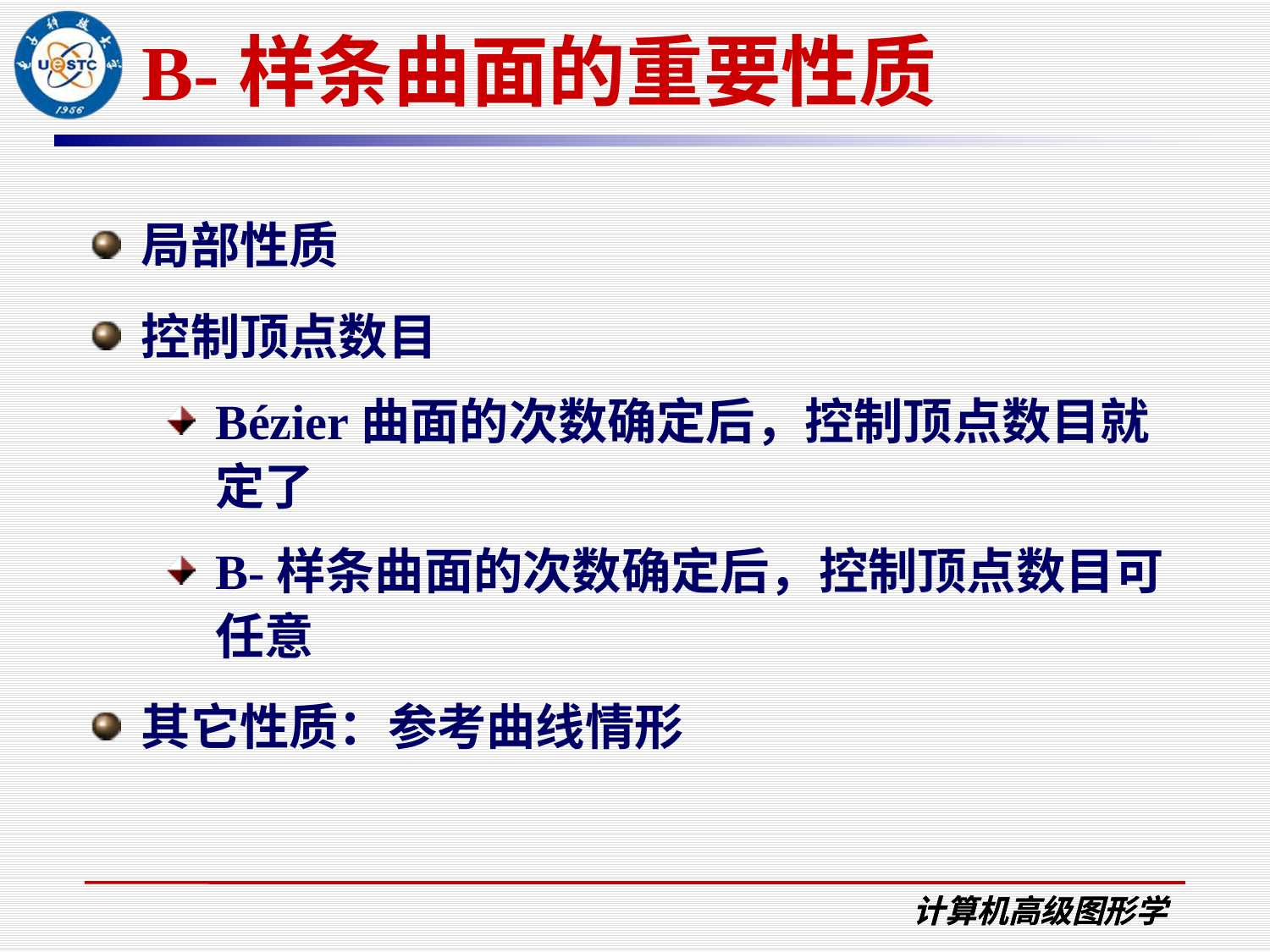

# B-样条曲面的重要性质
局部性质
控制顶点数目
Bézier曲面的次数确定后，控制顶点数目就定了
B-样条曲面的次数确定后，控制顶点数目可任意
其它性质：参考曲线情形